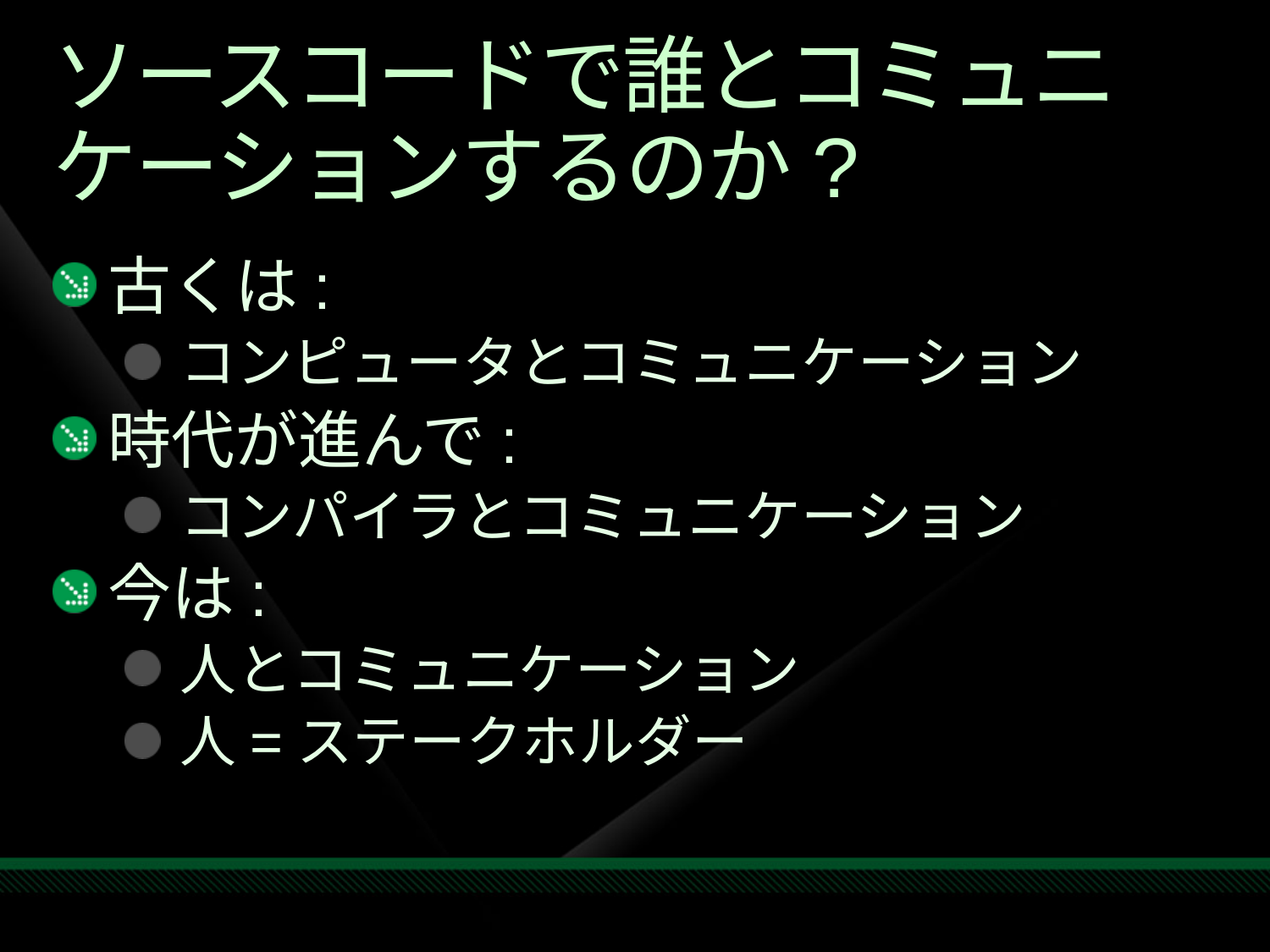

# ソースコードで誰とコミュニケーションするのか?
古くは:
コンピュータとコミュニケーション
時代が進んで:
コンパイラとコミュニケーション
今は:
人とコミュニケーション
人=ステークホルダー